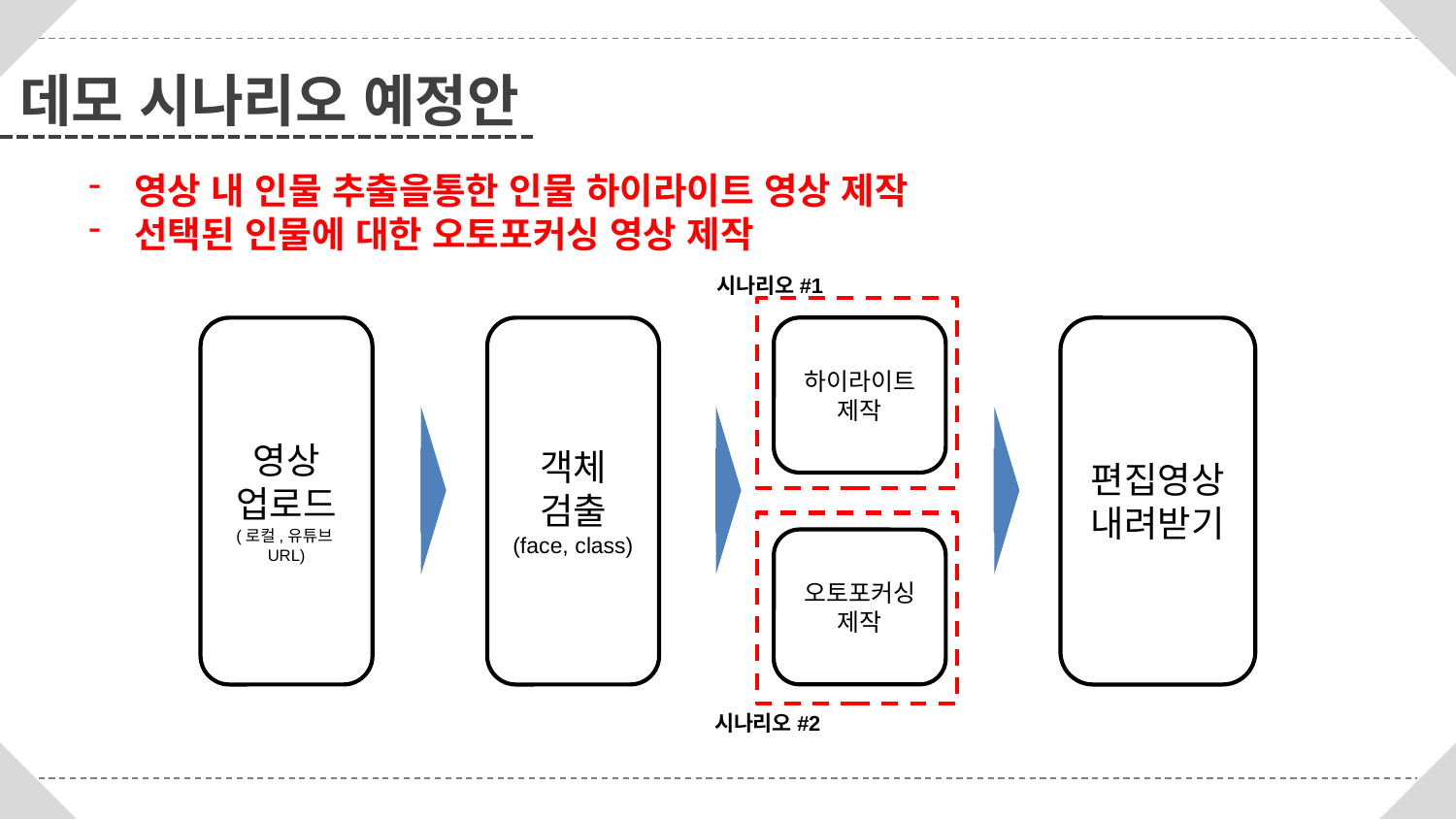

데모 시나리오 예정안
영상 내 인물 추출을통한 인물 하이라이트 영상 제작
선택된 인물에 대한 오토포커싱 영상 제작

시나리오#1

영상
업로드
(로컬,유튜브URL)
객체
검출
(face, class)
하이라이트제작
편집영상
내려받기

오토포커싱 제작
시나리오#2